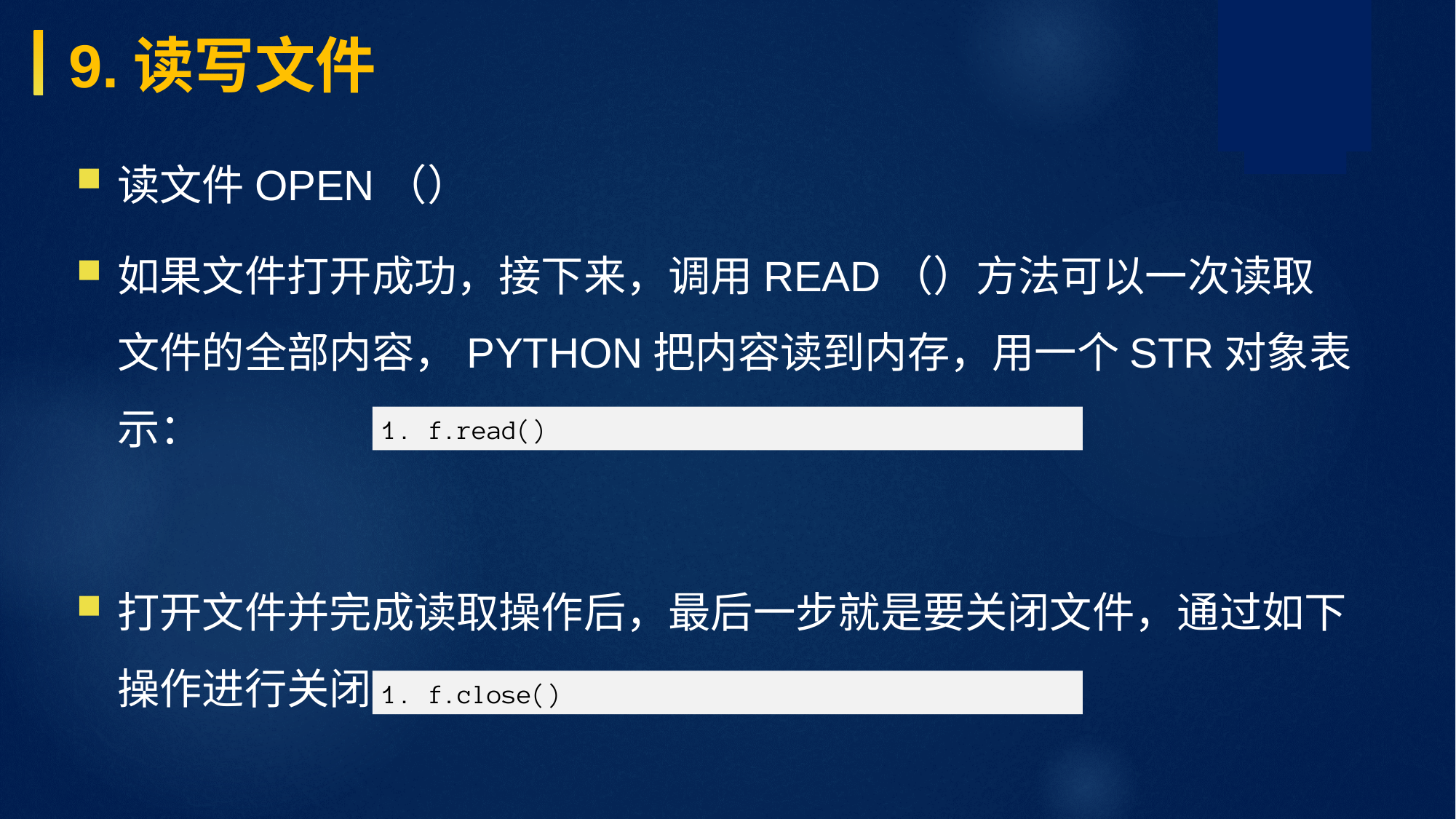

9.读写文件
读文件open（）
如果文件打开成功，接下来，调用read（）方法可以一次读取文件的全部内容，Python把内容读到内存，用一个str对象表示：

打开文件并完成读取操作后，最后一步就是要关闭文件，通过如下操作进行关闭：

1. f.read()
1. f.close()